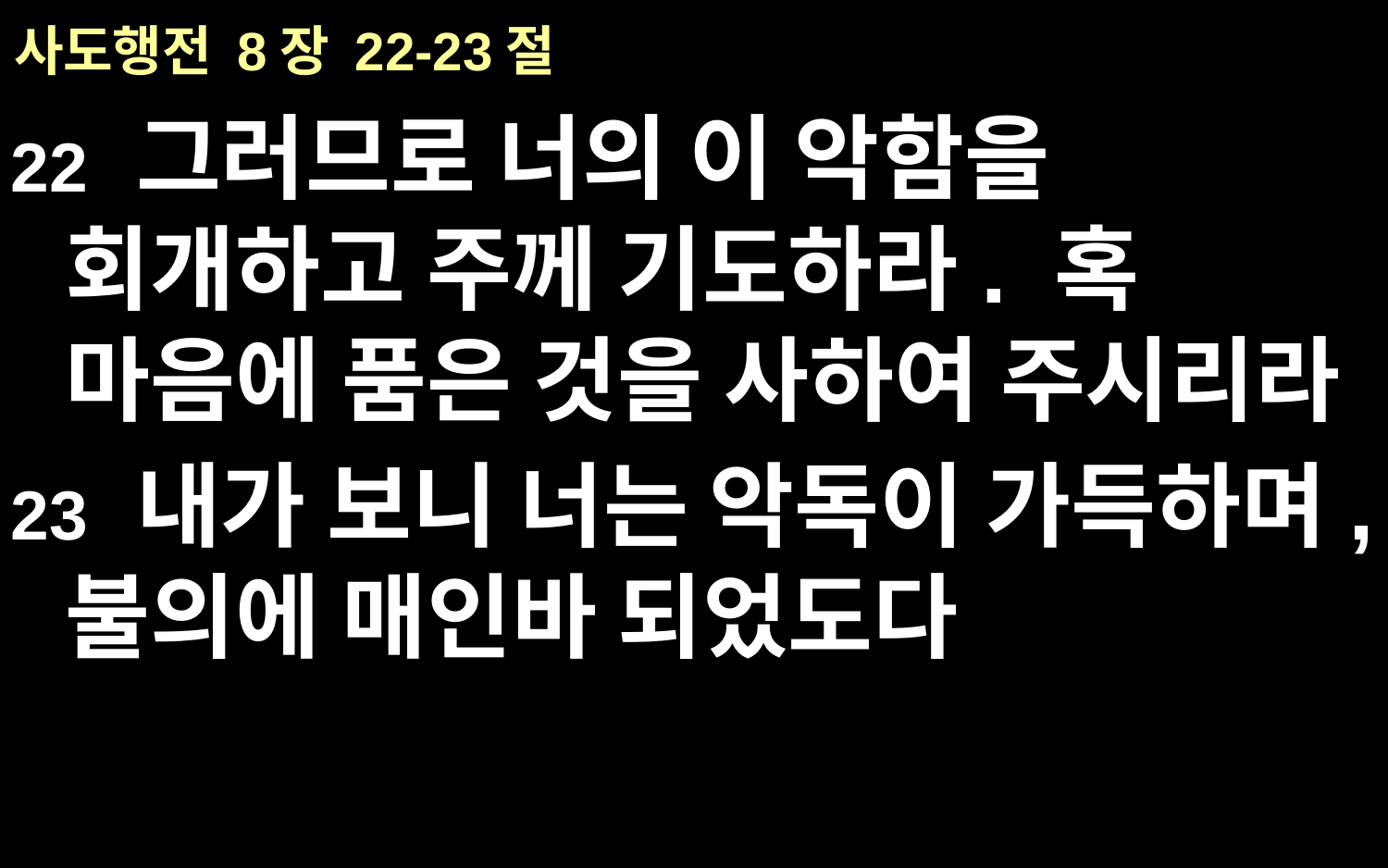

# 사도행전 8장 22-23절
22 그러므로 너의 이 악함을 회개하고 주께 기도하라. 혹 마음에 품은 것을 사하여 주시리라
23 내가 보니 너는 악독이 가득하며, 불의에 매인바 되었도다